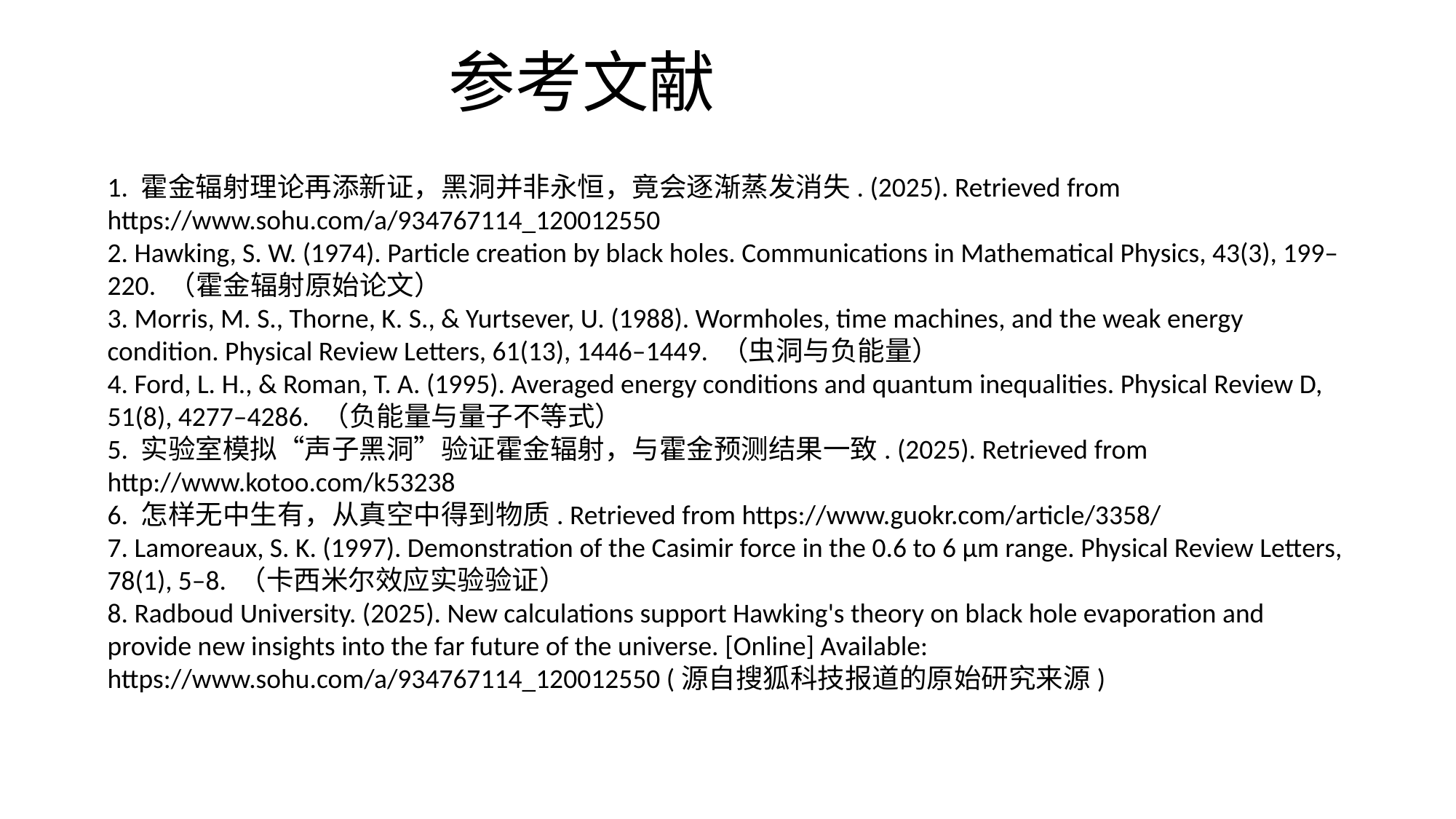

# 参考文献
1. 霍金辐射理论再添新证，黑洞并非永恒，竟会逐渐蒸发消失. (2025). Retrieved from https://www.sohu.com/a/934767114_120012550
2. Hawking, S. W. (1974). Particle creation by black holes. Communications in Mathematical Physics, 43(3), 199–220. （霍金辐射原始论文）
3. Morris, M. S., Thorne, K. S., & Yurtsever, U. (1988). Wormholes, time machines, and the weak energy condition. Physical Review Letters, 61(13), 1446–1449. （虫洞与负能量）
4. Ford, L. H., & Roman, T. A. (1995). Averaged energy conditions and quantum inequalities. Physical Review D, 51(8), 4277–4286. （负能量与量子不等式）
5. 实验室模拟“声子黑洞”验证霍金辐射，与霍金预测结果一致. (2025). Retrieved from http://www.kotoo.com/k53238
6. 怎样无中生有，从真空中得到物质. Retrieved from https://www.guokr.com/article/3358/
7. Lamoreaux, S. K. (1997). Demonstration of the Casimir force in the 0.6 to 6 μm range. Physical Review Letters, 78(1), 5–8. （卡西米尔效应实验验证）
8. Radboud University. (2025). New calculations support Hawking's theory on black hole evaporation and provide new insights into the far future of the universe. [Online] Available: https://www.sohu.com/a/934767114_120012550 (源自搜狐科技报道的原始研究来源)